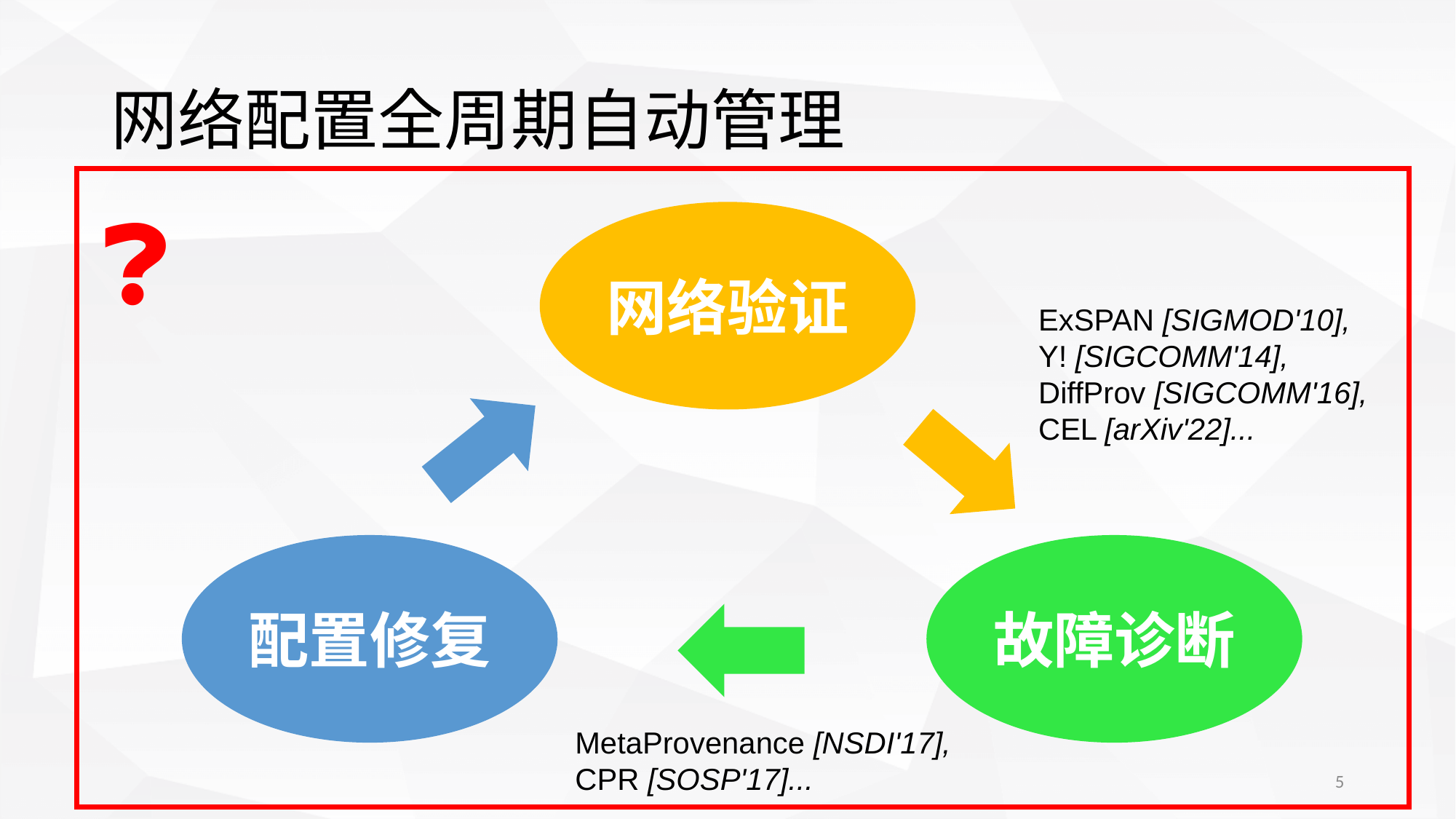

# 网络配置全周期自动管理

❓
网络验证
ExSPAN [SIGMOD'10],
Y! [SIGCOMM'14],
DiffProv [SIGCOMM'16],
CEL [arXiv'22]...

配置修复
故障诊断

MetaProvenance [NSDI'17],
CPR [SOSP'17]...
5